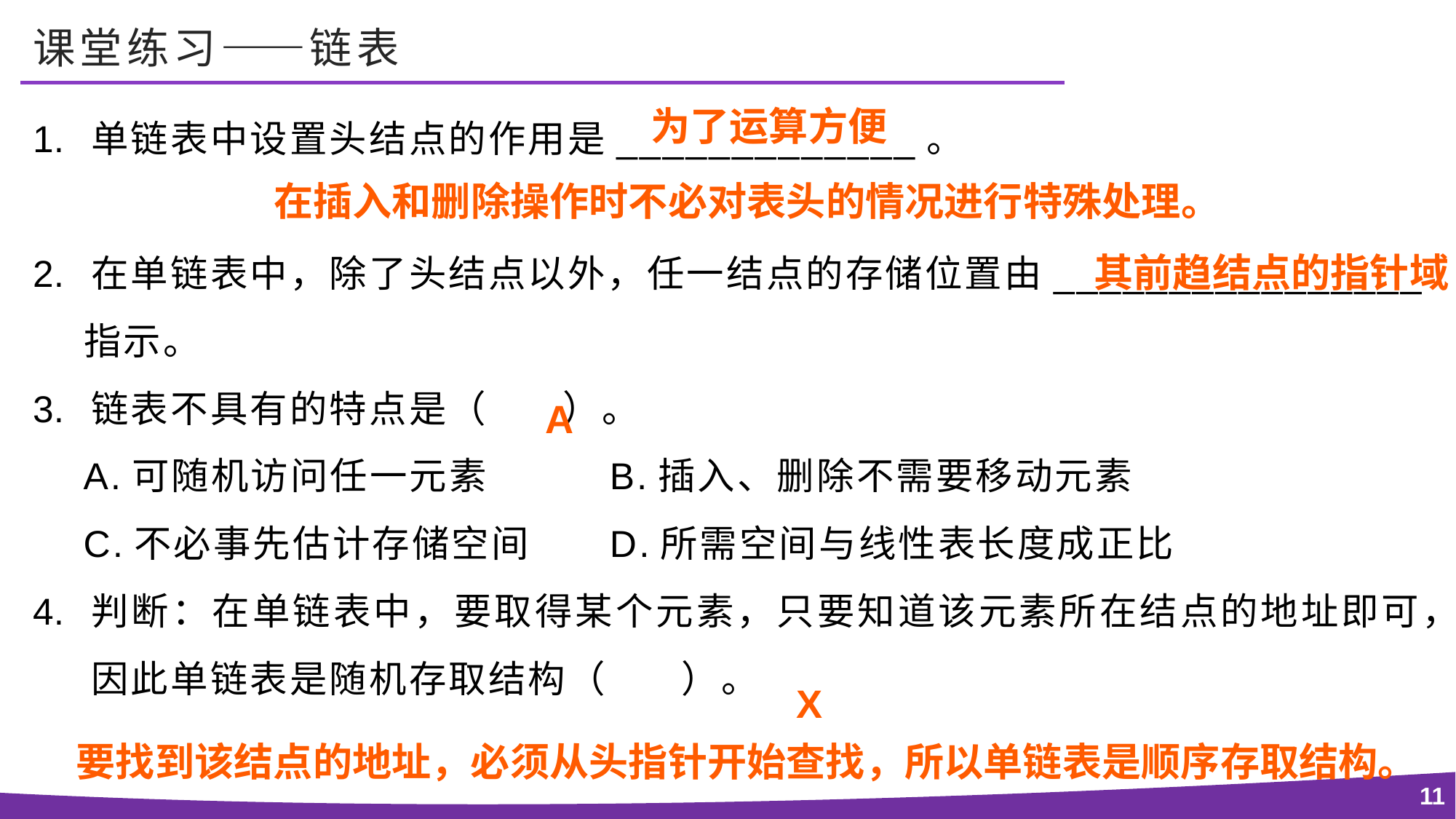

# 课堂练习——链表
单链表中设置头结点的作用是_____________。

在单链表中，除了头结点以外，任一结点的存储位置由________________
    指示。
链表不具有的特点是（       ）。
    A.可随机访问任一元素	   	B.插入、删除不需要移动元素
    C.不必事先估计存储空间  		D.所需空间与线性表长度成正比
判断：在单链表中，要取得某个元素，只要知道该元素所在结点的地址即可，因此单链表是随机存取结构（       ）。
为了运算方便
在插入和删除操作时不必对表头的情况进行特殊处理。
其前趋结点的指针域
A
X
要找到该结点的地址，必须从头指针开始查找，所以单链表是顺序存取结构。